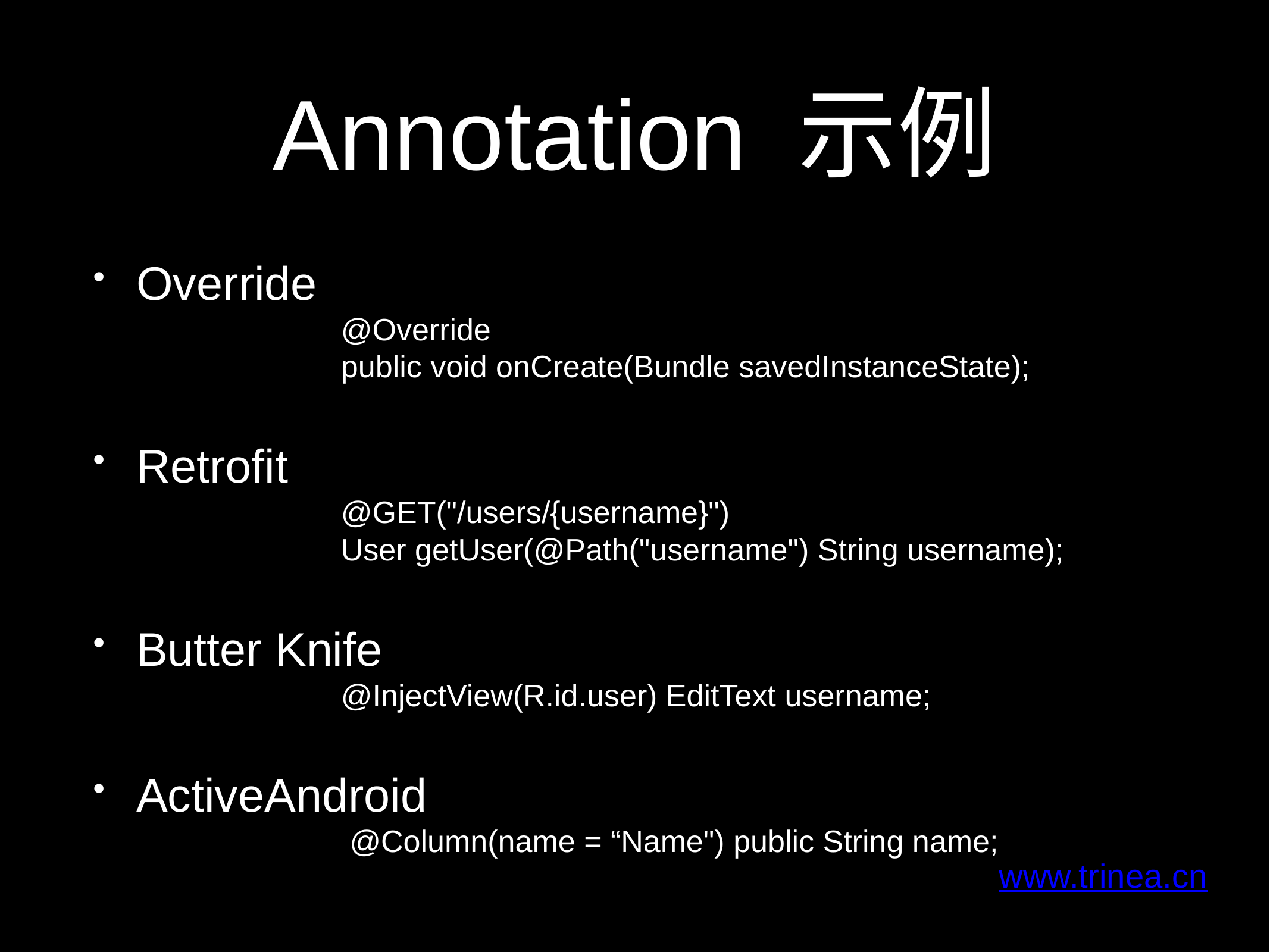

# Annotation 示例
Override
@Override
public void onCreate(Bundle savedInstanceState);
Retrofit
@GET("/users/{username}")
User getUser(@Path("username") String username);
Butter Knife
@InjectView(R.id.user) EditText username;
ActiveAndroid
 @Column(name = “Name") public String name;